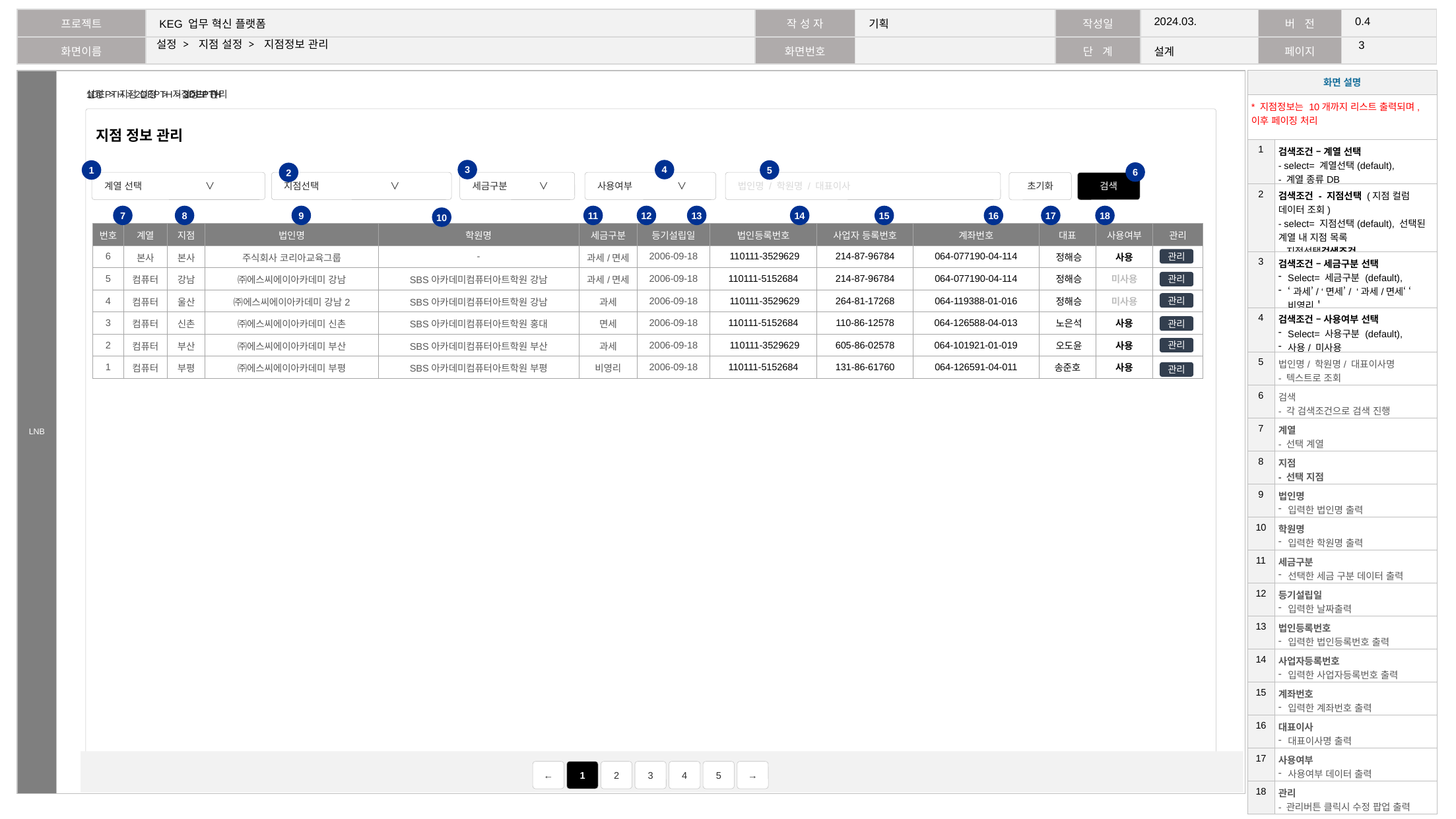

3

# 설정 > 지점 설정 > 지점정보 관리
| 화면 설명 |  |
| --- | --- |
| \* 지점정보는 10개까지 리스트 출력되며, 이후 페이징 처리 |  |
| 1 | 검색조건 – 계열 선택 - select= 계열선택(default), - 계열 종류DB |
| 2 | 검색조건 - 지점선택 (지점 컬럼 데이터 조회) - select= 지점선택(default), 선택된 계열 내 지점 목록 - 지점선택검색조건 |
| 3 | 검색조건 – 세금구분 선택 Select= 세금구분 (default), ‘과세’/ ‘면세’/ ‘과세/면세‘ ‘비영리＇ |
| 4 | 검색조건 – 사용여부 선택 Select= 사용구분 (default), 사용/ 미사용 |
| 5 | 법인명/ 학원명/ 대표이사명 - 텍스트로 조회 |
| 6 | 검색 - 각 검색조건으로 검색 진행 |
| 7 | 계열 - 선택 계열 |
| 8 | 지점 - 선택 지점 |
| 9 | 법인명 입력한 법인명 출력 |
| 10 | 학원명 입력한 학원명 출력 |
| 11 | 세금구분 선택한 세금 구분 데이터 출력 |
| 12 | 등기설립일 입력한 날짜출력 |
| 13 | 법인등록번호 입력한 법인등록번호 출력 |
| 14 | 사업자등록번호 입력한 사업자등록번호 출력 |
| 15 | 계좌번호 입력한 계좌번호 출력 |
| 16 | 대표이사 대표이사명 출력 |
| 17 | 사용여부 사용여부 데이터 출력 |
| 18 | 관리 - 관리버튼 클릭시 수정 팝업 출력 |
설정 > 지점 설정 > 지점정보 관리
지점 정보 관리
3
4
1
5
6
2
계열 선택                        ∨
지점선택                           ∨
세금구분            ∨
사용여부                 ∨
법인명 / 학원명 / 대표이사
초기화
검색
7
8
9
11
12
13
14
15
16
17
18
10
| 번호 | 계열 | 지점 | 법인명 | 학원명 | 세금구분 | 등기설립일 | 법인등록번호 | 사업자 등록번호 | 계좌번호 | 대표 | 사용여부 | 관리 |
| --- | --- | --- | --- | --- | --- | --- | --- | --- | --- | --- | --- | --- |
| 6 | 본사 | 본사 | 주식회사 코리아교육그룹 | - | 과세/면세 | 2006-09-18 | 110111-3529629 | 214-87-96784 | 064-077190-04-114 | 정해승 | 사용 |  |
| 5 | 컴퓨터 | 강남 | ㈜에스씨에이아카데미 강남 | SBS아카데미컴퓨터아트학원 강남 | 과세/면세 | 2006-09-18 | 110111-5152684 | 214-87-96784 | 064-077190-04-114 | 정해승 | 미사용 |  |
| 4 | 컴퓨터 | 울산 | ㈜에스씨에이아카데미 강남2 | SBS아카데미컴퓨터아트학원 강남 | 과세 | 2006-09-18 | 110111-3529629 | 264-81-17268 | 064-119388-01-016 | 정해승 | 미사용 |  |
| 3 | 컴퓨터 | 신촌 | ㈜에스씨에이아카데미 신촌 | SBS아카데미컴퓨터아트학원 홍대 | 면세 | 2006-09-18 | 110111-5152684 | 110-86-12578 | 064-126588-04-013 | 노은석 | 사용 |  |
| 2 | 컴퓨터 | 부산 | ㈜에스씨에이아카데미 부산 | SBS아카데미컴퓨터아트학원 부산 | 과세 | 2006-09-18 | 110111-3529629 | 605-86-02578 | 064-101921-01-019 | 오도윤 | 사용 |  |
| 1 | 컴퓨터 | 부평 | ㈜에스씨에이아카데미 부평 | SBS아카데미컴퓨터아트학원 부평 | 비영리 | 2006-09-18 | 110111-5152684 | 131-86-61760 | 064-126591-04-011 | 송준호 | 사용 |  |
관리
관리
관리
관리
관리
관리

←
1
2
3
4
5
→